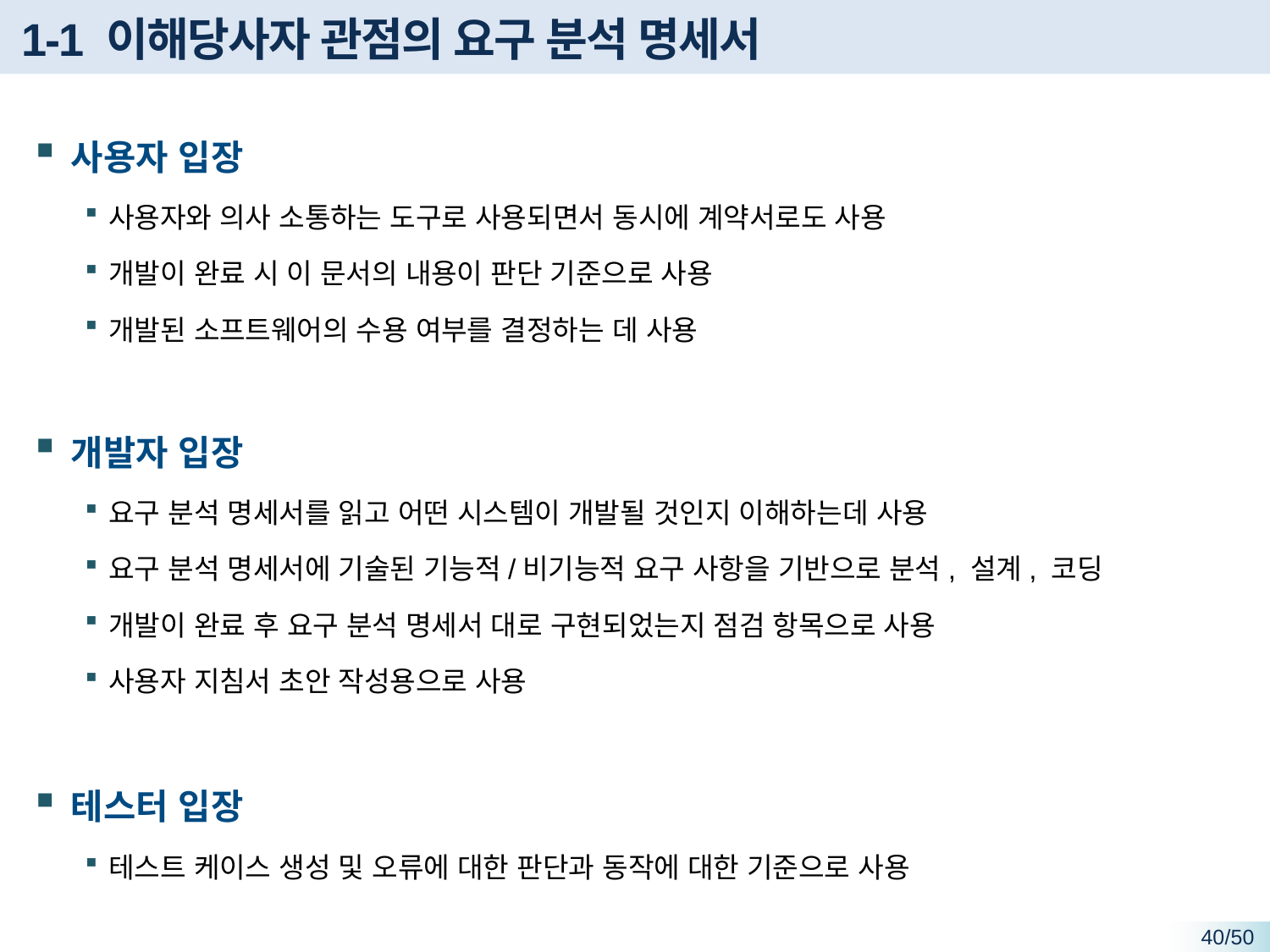

# 1-1 이해당사자 관점의 요구 분석 명세서
사용자 입장
사용자와 의사 소통하는 도구로 사용되면서 동시에 계약서로도 사용
개발이 완료 시 이 문서의 내용이 판단 기준으로 사용
개발된 소프트웨어의 수용 여부를 결정하는 데 사용

개발자 입장
요구 분석 명세서를 읽고 어떤 시스템이 개발될 것인지 이해하는데 사용
요구 분석 명세서에 기술된 기능적/비기능적 요구 사항을 기반으로 분석, 설계, 코딩
개발이 완료 후 요구 분석 명세서 대로 구현되었는지 점검 항목으로 사용
사용자 지침서 초안 작성용으로 사용

테스터 입장
테스트 케이스 생성 및 오류에 대한 판단과 동작에 대한 기준으로 사용